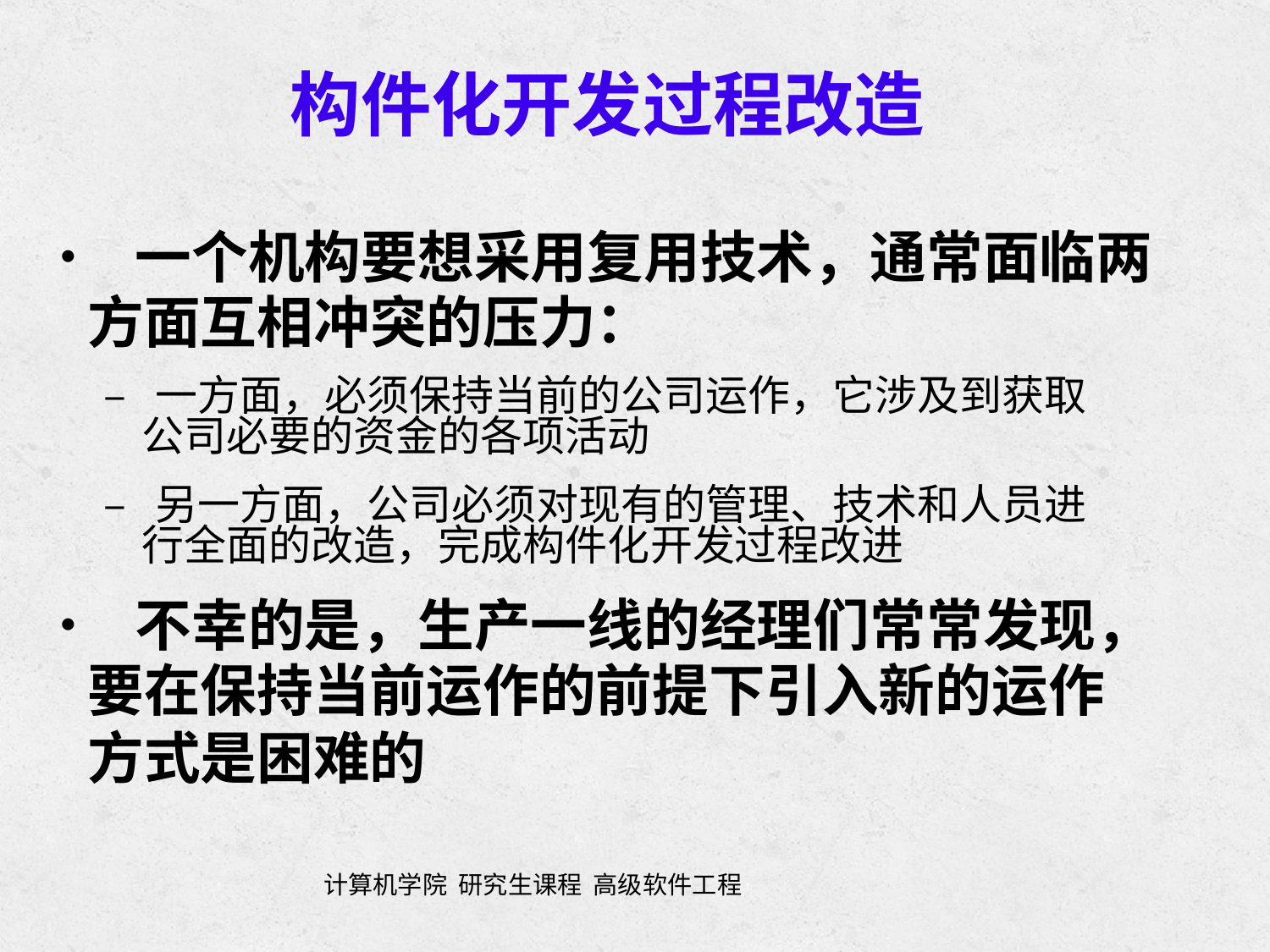

构件化开发过程改造

•  一个机构要想采用复用技术，通常面临两
	方面互相冲突的压力：
		–  一方面，必须保持当前的公司运作，它涉及到获取
			公司必要的资金的各项活动
		–  另一方面，公司必须对现有的管理、技术和人员进
			行全面的改造，完成构件化开发过程改进
•  不幸的是，生产一线的经理们常常发现，
	要在保持当前运作的前提下引入新的运作
	方式是困难的
计算机学院  研究生课程  高级软件工程